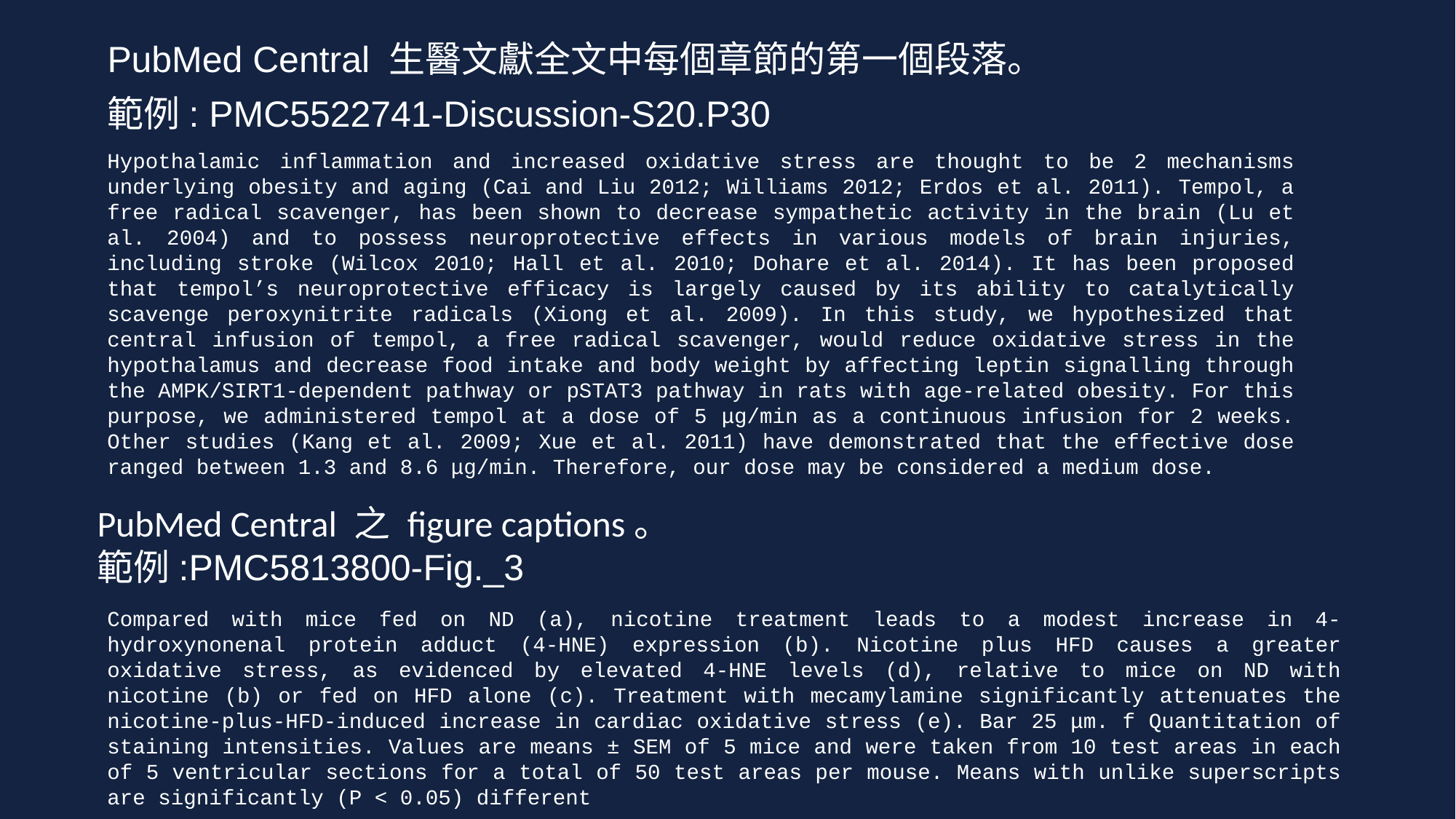

PubMed Central 生醫文獻全文中每個章節的第一個段落。
範例: PMC5522741-Discussion-S20.P30

Hypothalamic inflammation and increased oxidative stress are thought to be 2 mechanisms underlying obesity and aging (Cai and Liu 2012; Williams 2012; Erdos et al. 2011). Tempol, a free radical scavenger, has been shown to decrease sympathetic activity in the brain (Lu et al. 2004) and to possess neuroprotective effects in various models of brain injuries, including stroke (Wilcox 2010; Hall et al. 2010; Dohare et al. 2014). It has been proposed that tempol’s neuroprotective efficacy is largely caused by its ability to catalytically scavenge peroxynitrite radicals (Xiong et al. 2009). In this study, we hypothesized that central infusion of tempol, a free radical scavenger, would reduce oxidative stress in the hypothalamus and decrease food intake and body weight by affecting leptin signalling through the AMPK/SIRT1-dependent pathway or pSTAT3 pathway in rats with age-related obesity. For this purpose, we administered tempol at a dose of 5 μg/min as a continuous infusion for 2 weeks. Other studies (Kang et al. 2009; Xue et al. 2011) have demonstrated that the effective dose ranged between 1.3 and 8.6 μg/min. Therefore, our dose may be considered a medium dose.
PubMed Central 之 figure captions。
範例:PMC5813800-Fig._3

Compared with mice fed on ND (a), nicotine treatment leads to a modest increase in 4-hydroxynonenal protein adduct (4-HNE) expression (b). Nicotine plus HFD causes a greater oxidative stress, as evidenced by elevated 4-HNE levels (d), relative to mice on ND with nicotine (b) or fed on HFD alone (c). Treatment with mecamylamine significantly attenuates the nicotine-plus-HFD-induced increase in cardiac oxidative stress (e). Bar 25 μm. f Quantitation of staining intensities. Values are means ± SEM of 5 mice and were taken from 10 test areas in each of 5 ventricular sections for a total of 50 test areas per mouse. Means with unlike superscripts are significantly (P < 0.05) different